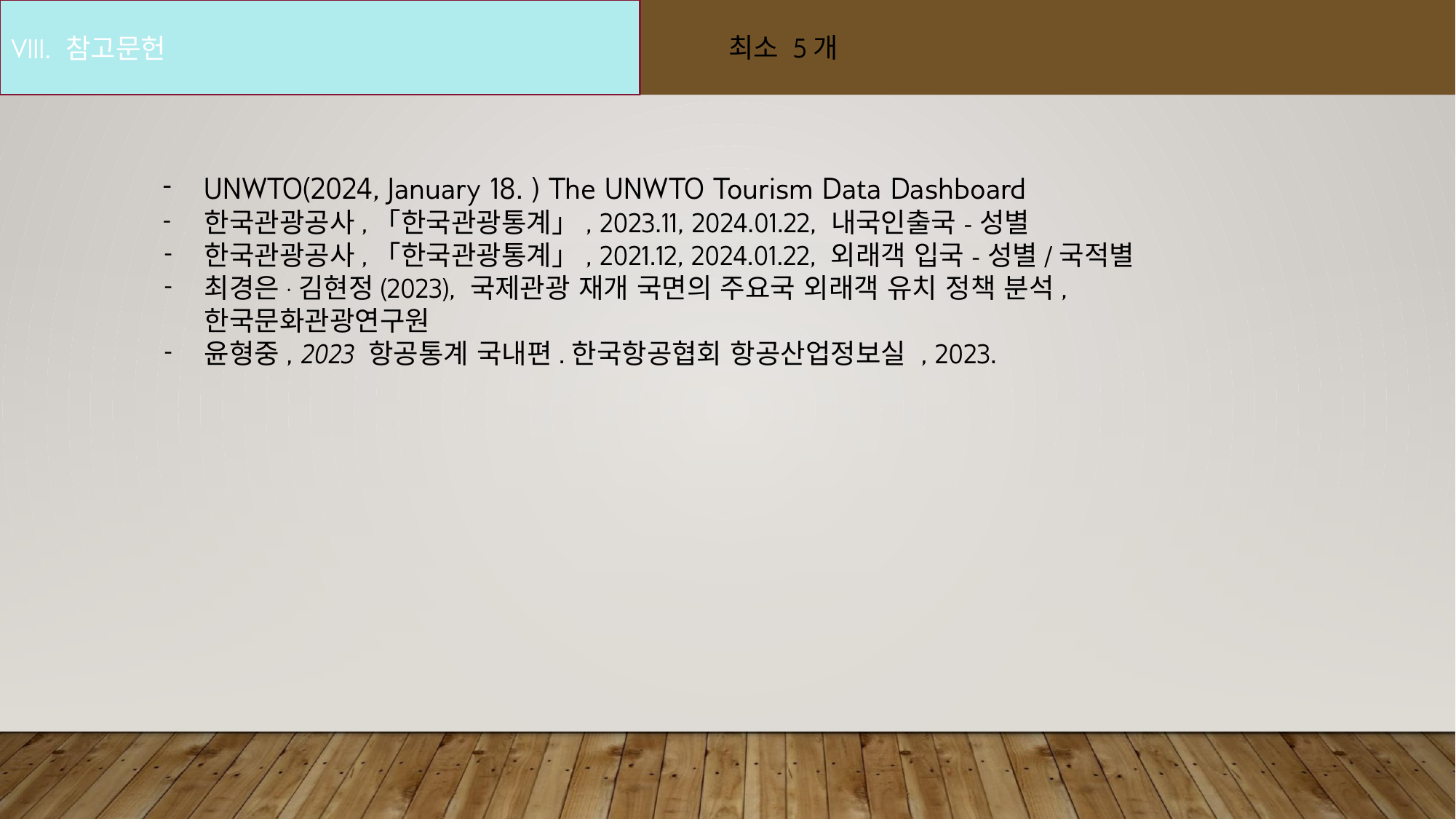

VIII. 참고문헌
최소 5개
UNWTO(2024, January 18. ) The UNWTO Tourism Data Dashboard
한국관광공사,「한국관광통계」, 2023.11, 2024.01.22, 내국인출국-성별
한국관광공사,「한국관광통계」, 2021.12, 2024.01.22, 외래객 입국-성별/국적별
최경은·김현정(2023), 국제관광 재개 국면의 주요국 외래객 유치 정책 분석,한국문화관광연구원
윤형중, 2023 항공통계 국내편.한국항공협회 항공산업정보실 , 2023.